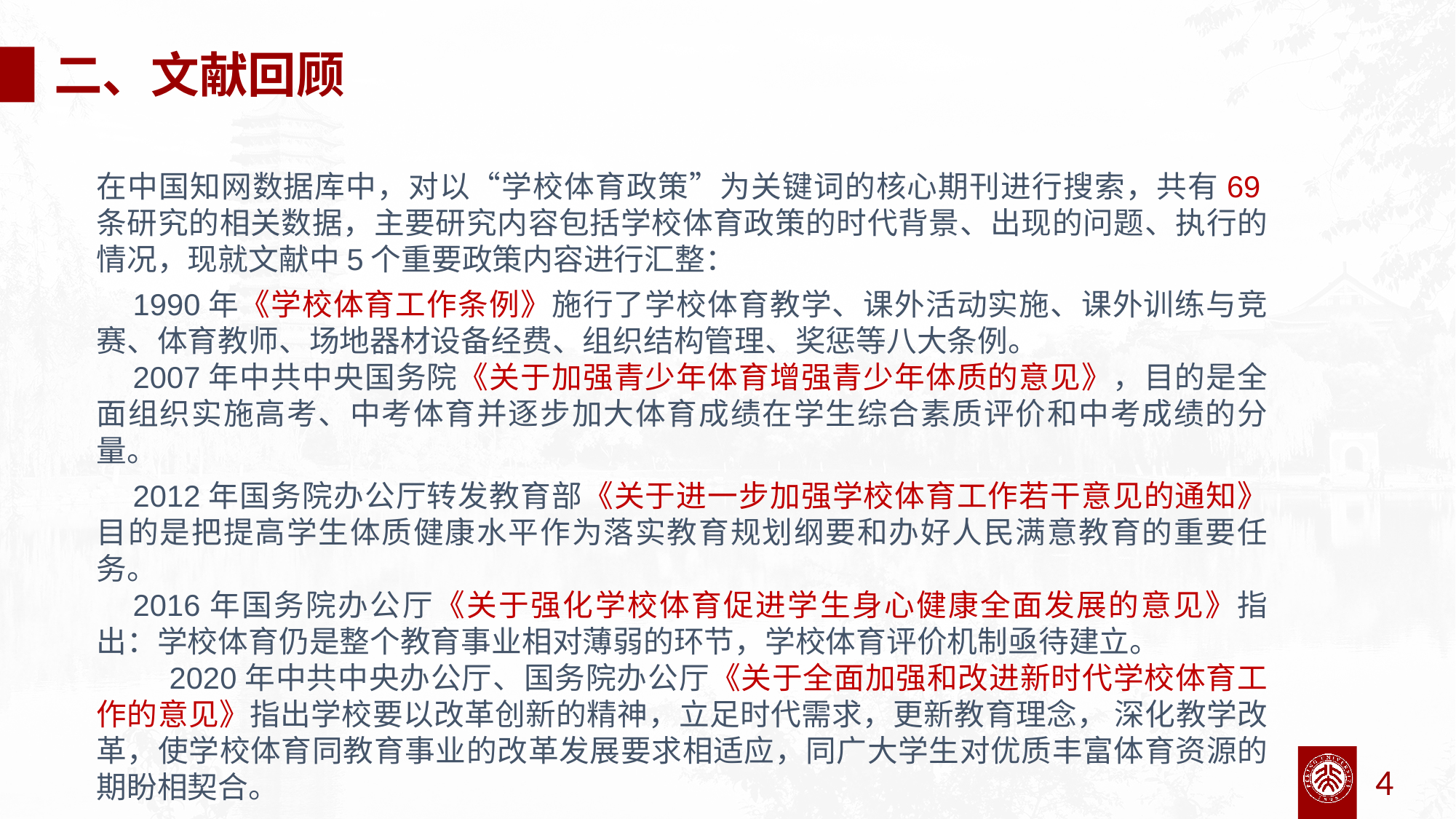

二、文献回顾

在中国知网数据库中，对以“学校体育政策”为关键词的核心期刊进行搜索，共有69条研究的相关数据，主要研究内容包括学校体育政策的时代背景、出现的问题、执行的情况，现就文献中5个重要政策内容进行汇整：
1990年《学校体育工作条例》施行了学校体育教学、课外活动实施、课外训练与竞赛、体育教师、场地器材设备经费、组织结构管理、奖惩等八大条例。
2007年中共中央国务院《关于加强青少年体育增强青少年体质的意见》，目的是全面组织实施高考、中考体育并逐步加大体育成绩在学生综合素质评价和中考成绩的分量。
2012年国务院办公厅转发教育部《关于进一步加强学校体育工作若干意见的通知》目的是把提高学生体质健康水平作为落实教育规划纲要和办好人民满意教育的重要任务。
2016年国务院办公厅《关于强化学校体育促进学生身心健康全面发展的意见》指出：学校体育仍是整个教育事业相对薄弱的环节，学校体育评价机制亟待建立。
    2020年中共中央办公厅、国务院办公厅《关于全面加强和改进新时代学校体育工作的意见》指出学校要以改革创新的精神，立足时代需求，更新教育理念， 深化教学改革，使学校体育同教育事业的改革发展要求相适应，同广大学生对优质丰富体育资源的期盼相契合。
4